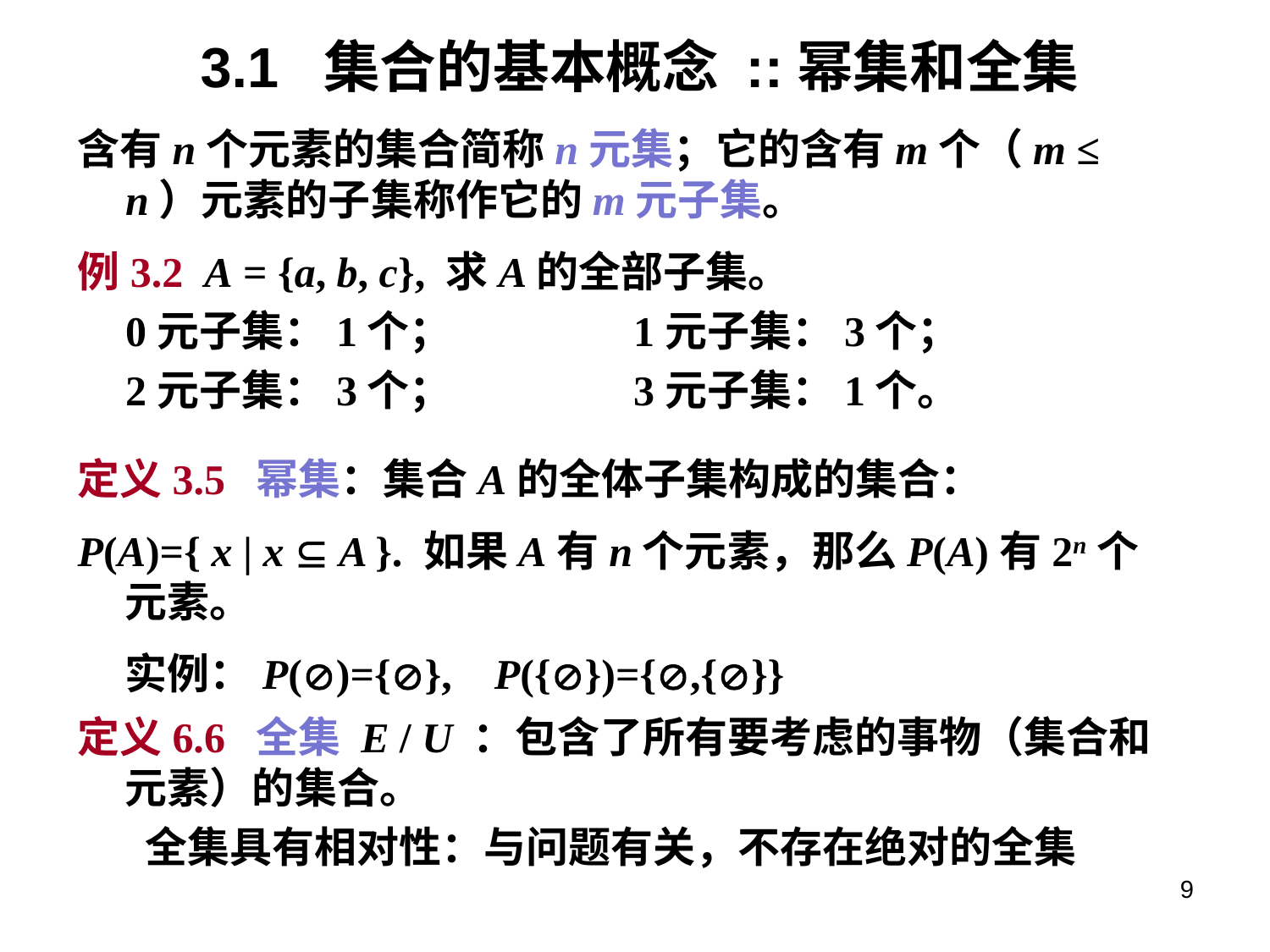

# 3.1  集合的基本概念 ::幂集和全集
含有n个元素的集合简称n元集；它的含有m个（m ≤ n）元素的子集称作它的m元子集。
例3.2  A = {a, b, c}, 求A的全部子集。
	0元子集：1个；		1元子集：3个；
	2元子集：3个；		3元子集：1个。
定义3.5  幂集：集合A的全体子集构成的集合：
P(A)={ x | x ⊆ A }. 如果A有n个元素，那么P(A)有2n个元素。
	实例：P(∅)={∅},    P({∅})={∅,{∅}}
定义6.6  全集 E / U ：包含了所有要考虑的事物（集合和元素）的集合。
      全集具有相对性：与问题有关，不存在绝对的全集
9